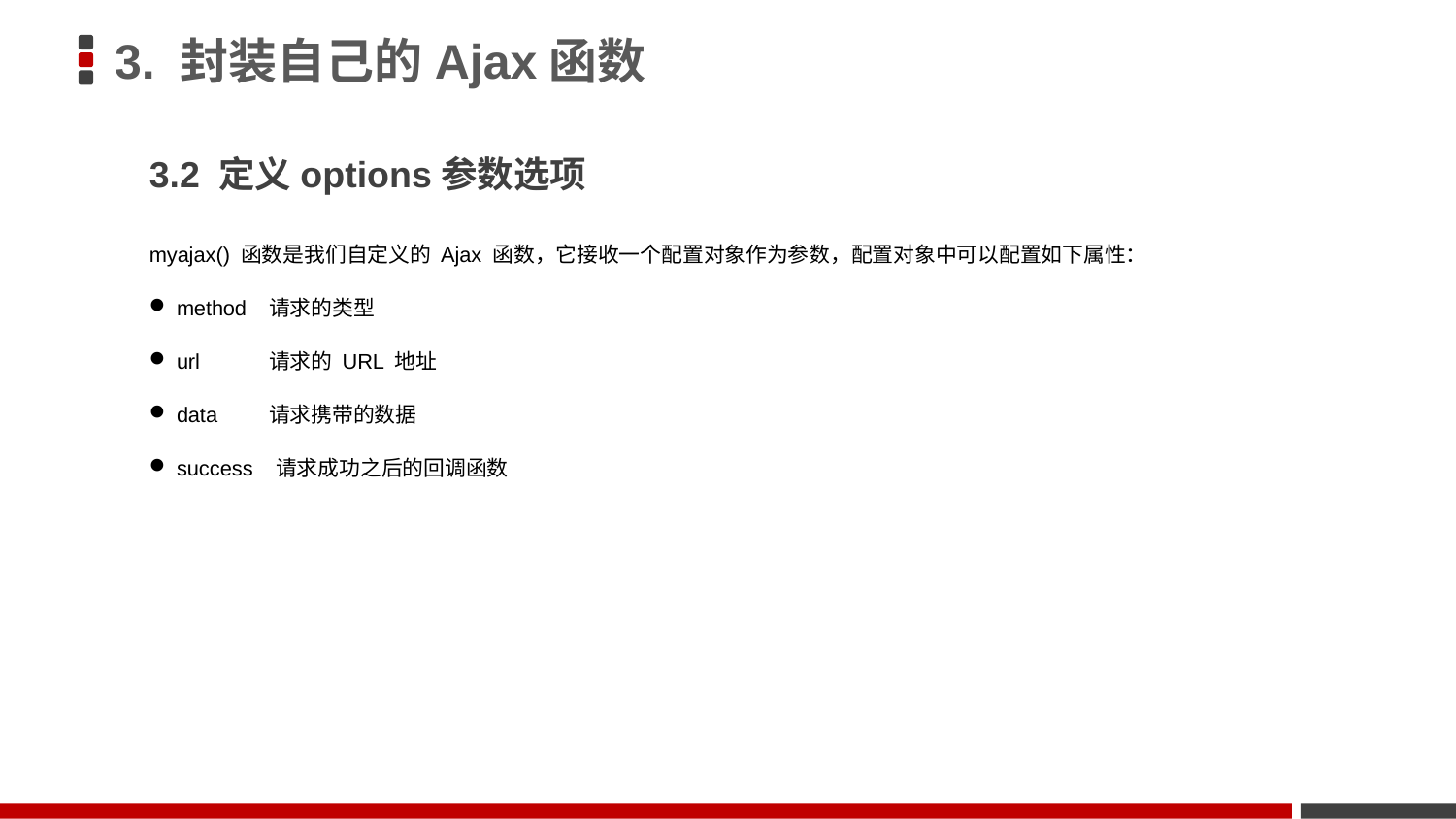

# 3. 封装自己的Ajax函数
3.2 定义options参数选项
myajax() 函数是我们自定义的 Ajax 函数，它接收一个配置对象作为参数，配置对象中可以配置如下属性：
method   请求的类型
url           请求的 URL 地址
data        请求携带的数据
success   请求成功之后的回调函数